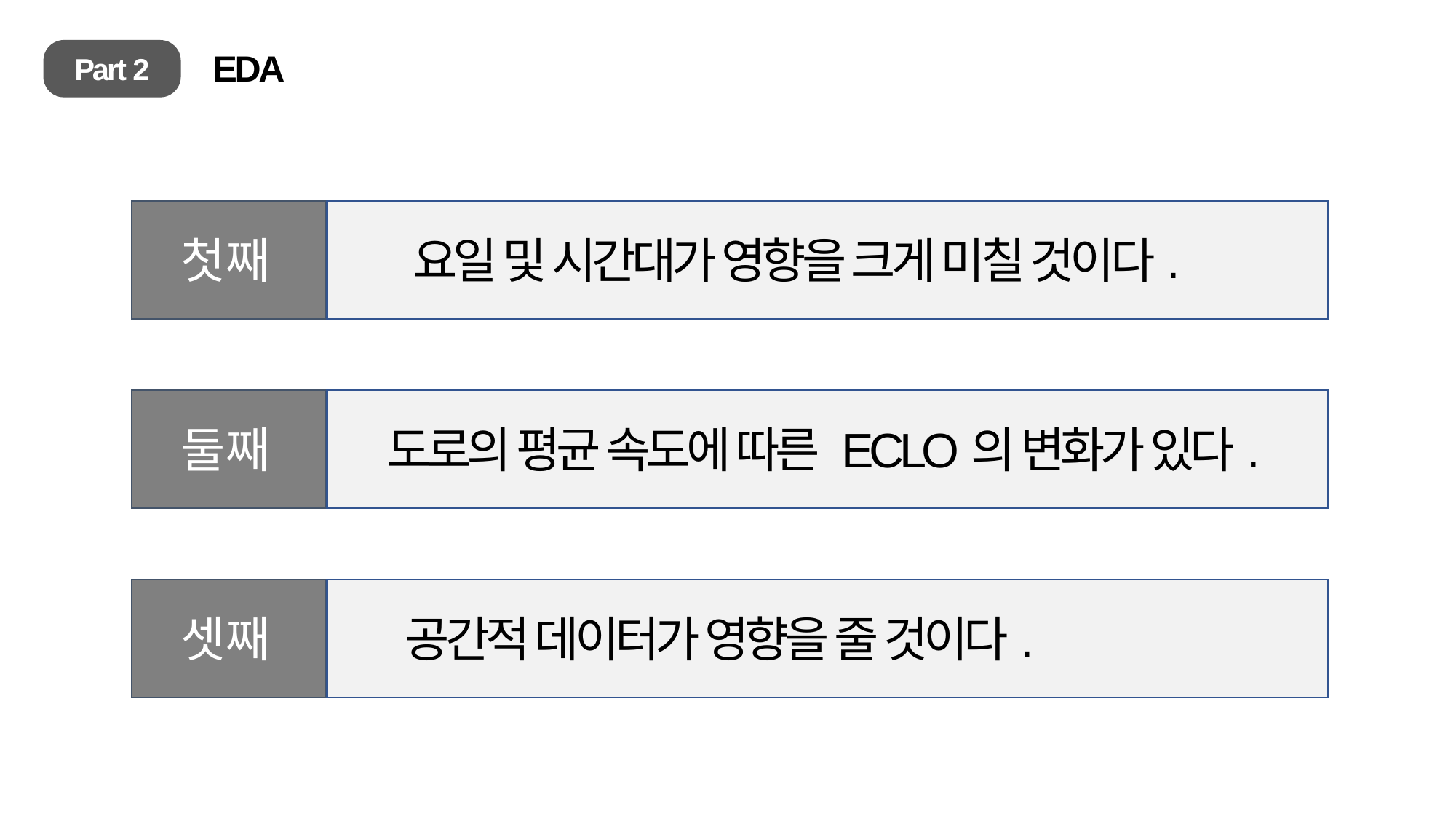

EDA
Part 2

첫째
요일 및 시간대가 영향을 크게 미칠 것이다.

둘째
도로의 평균 속도에 따른 ECLO의 변화가 있다.

셋째
공간적 데이터가 영향을 줄 것이다.